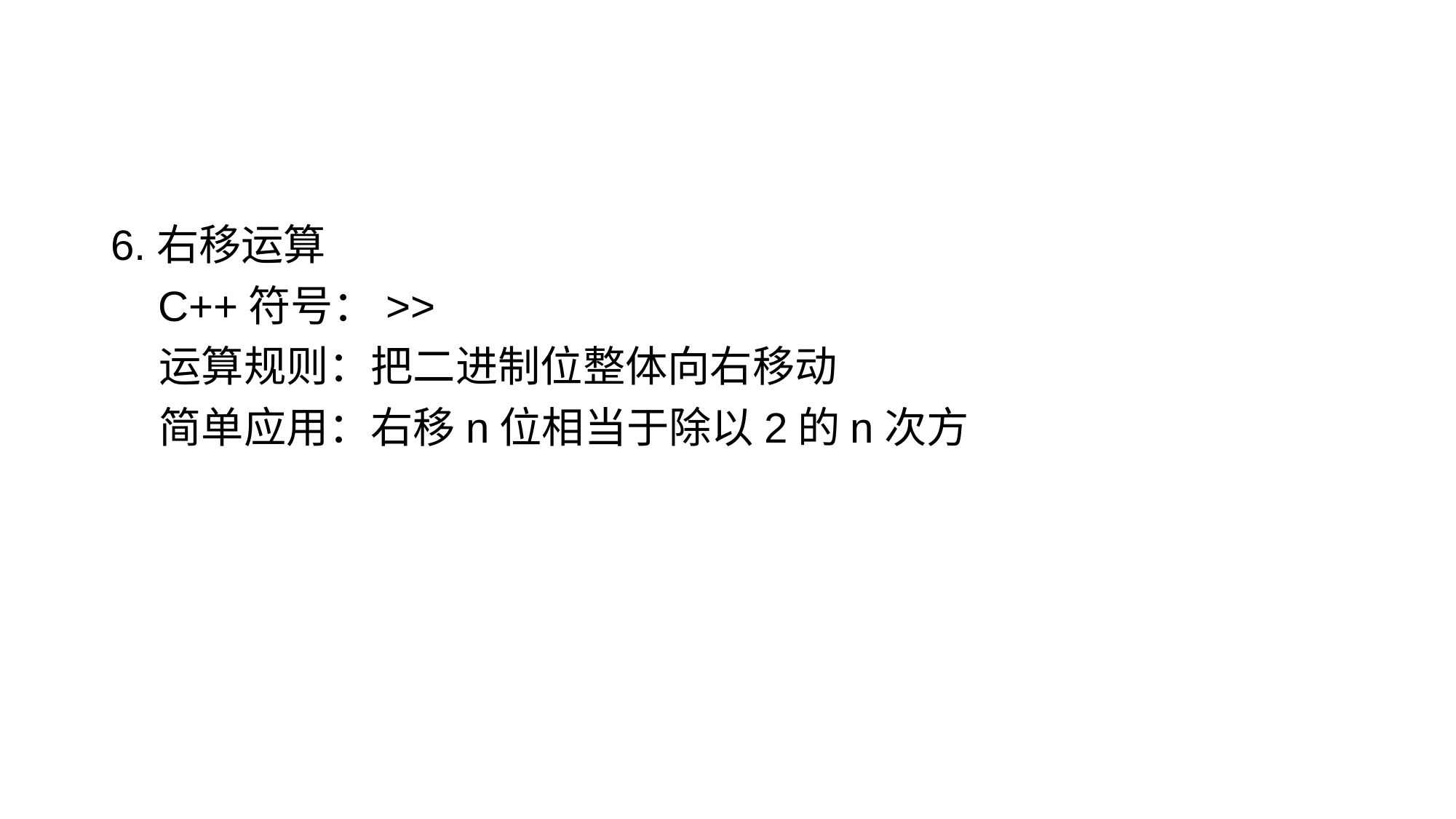

#
6.右移运算
    C++符号：>>
    运算规则：把二进制位整体向右移动
    简单应用：右移n位相当于除以2的n次方